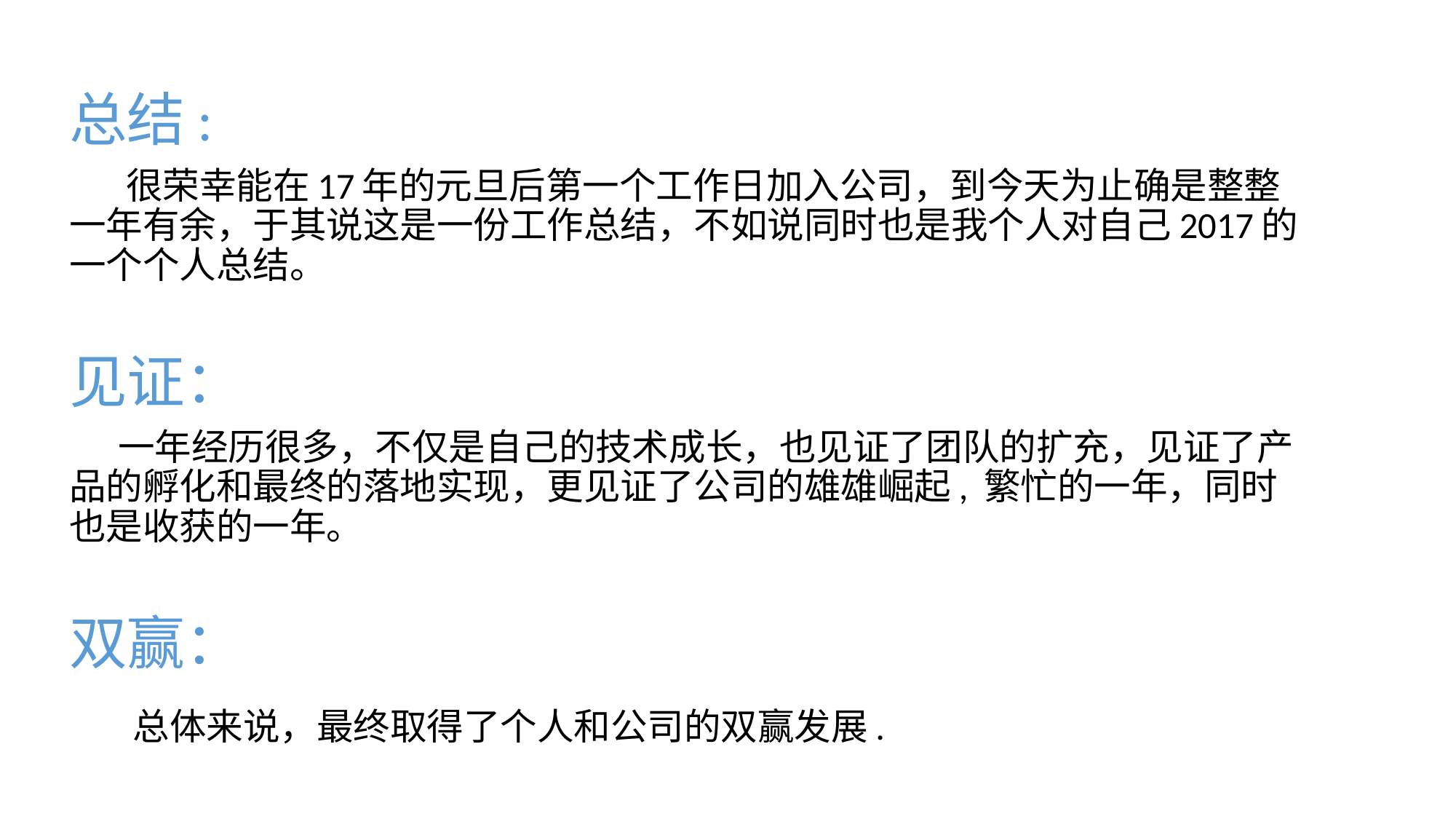

总结:
      很荣幸能在17年的元旦后第一个工作日加入公司，到今天为止确是整整一年有余，于其说这是一份工作总结，不如说同时也是我个人对自己2017的一个个人总结。

见证：
     一年经历很多，不仅是自己的技术成长，也见证了团队的扩充，见证了产品的孵化和最终的落地实现，更见证了公司的雄雄崛起, 繁忙的一年，同时也是收获的一年。

双赢：
    总体来说，最终取得了个人和公司的双赢发展.